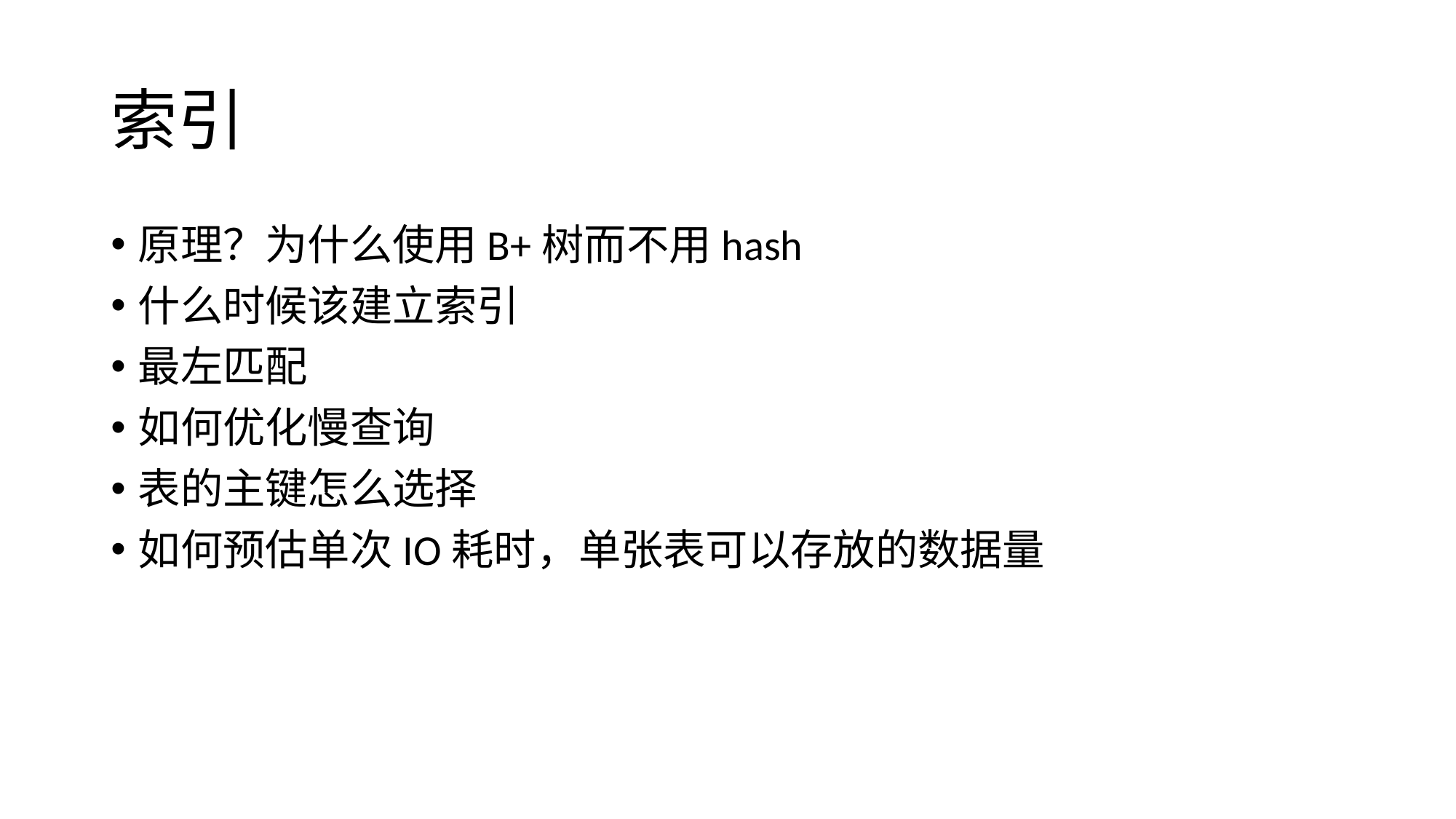

# 索引
原理？为什么使用B+树而不用hash
什么时候该建立索引
最左匹配
如何优化慢查询
表的主键怎么选择
如何预估单次IO耗时，单张表可以存放的数据量